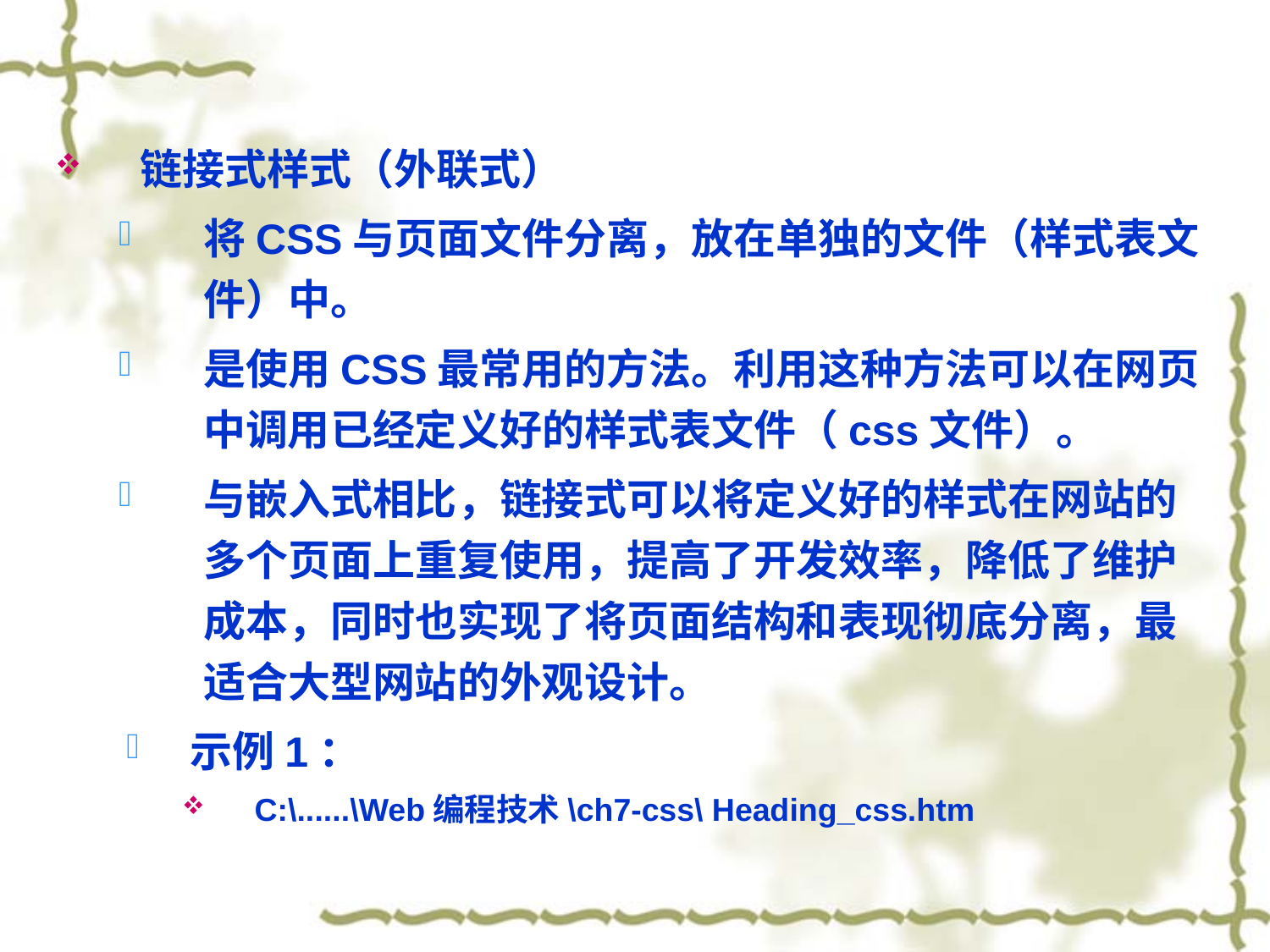

链接式样式（外联式）
将CSS与页面文件分离，放在单独的文件（样式表文件）中。
是使用CSS最常用的方法。利用这种方法可以在网页中调用已经定义好的样式表文件（css文件）。
与嵌入式相比，链接式可以将定义好的样式在网站的多个页面上重复使用，提高了开发效率，降低了维护成本，同时也实现了将页面结构和表现彻底分离，最适合大型网站的外观设计。
示例1：
 C:\......\Web编程技术\ch7-css\ Heading_css.htm